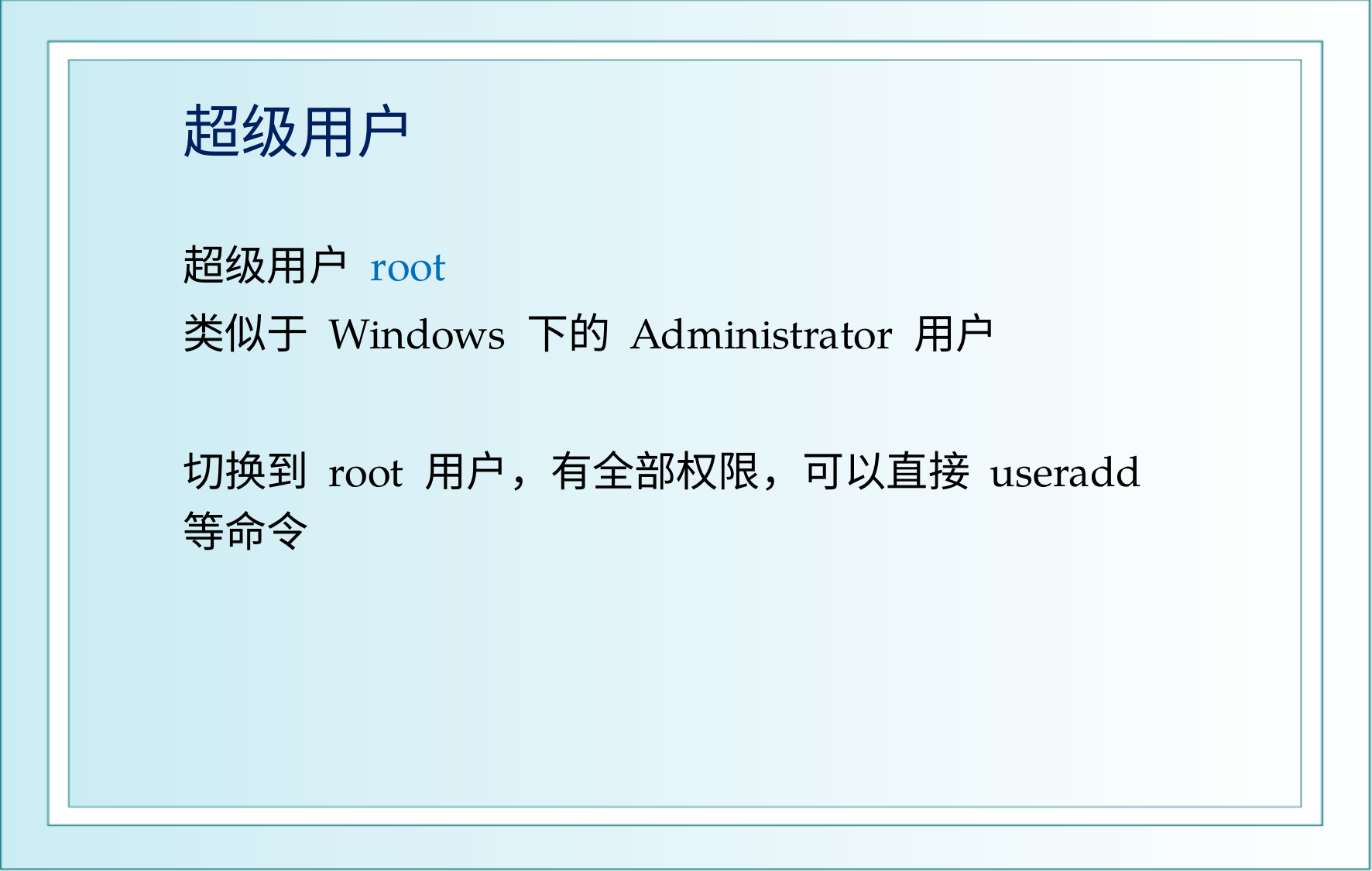

# 超级用户
超级用户 root
类似于 Windows 下的 Administrator 用户

切换到 root 用户，有全部权限，可以直接 useradd 等命令